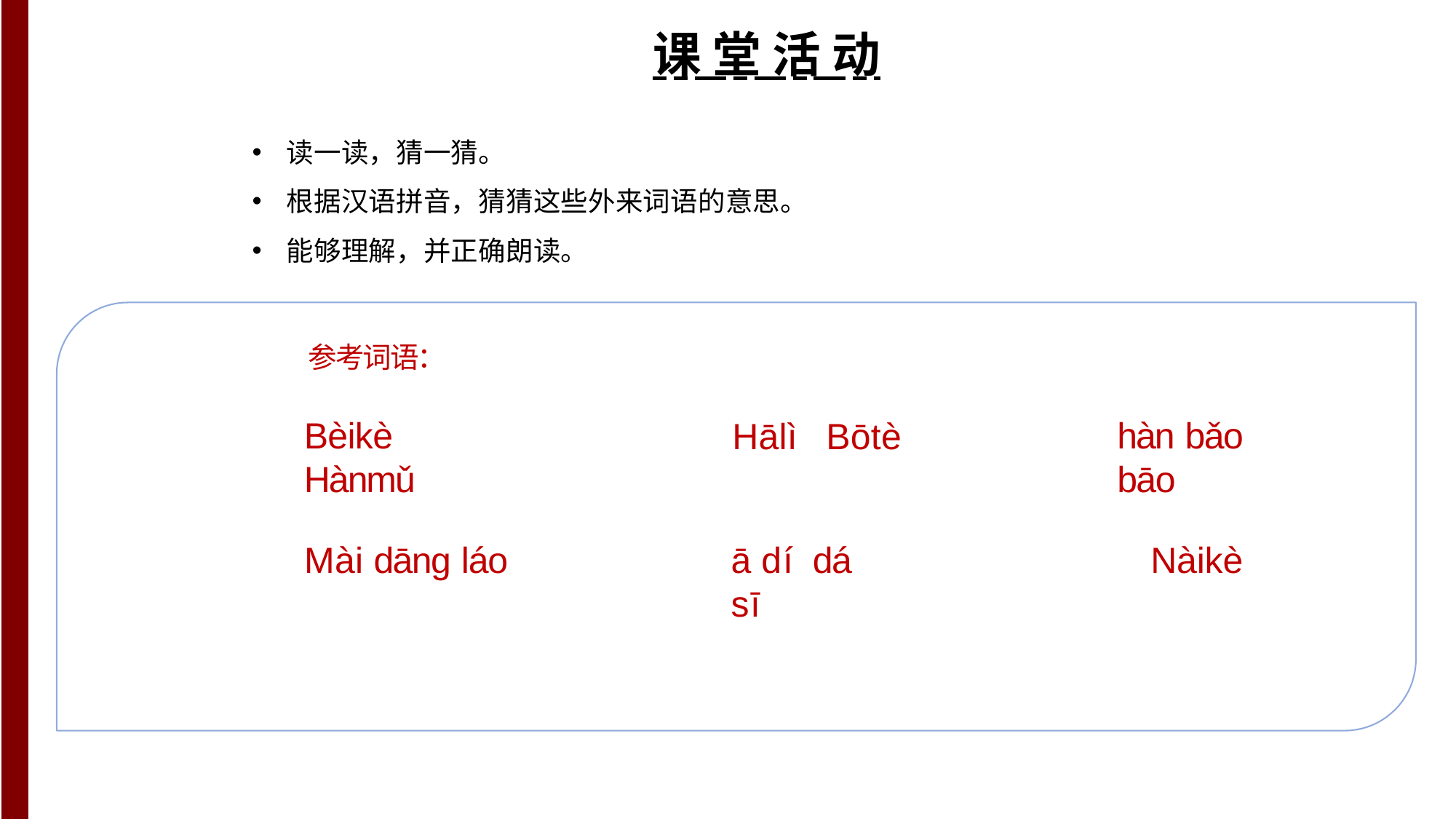

# 课 堂 活 动
读一读，猜一猜。
根据汉语拼音，猜猜这些外来词语的意思。
能够理解，并正确朗读。

参考词语：

Bèikè	Hànmǔ
hàn bǎo bāo
Hālì
Bōtè
Mài dānɡ láo
ā dí	dá sī
Nàikè